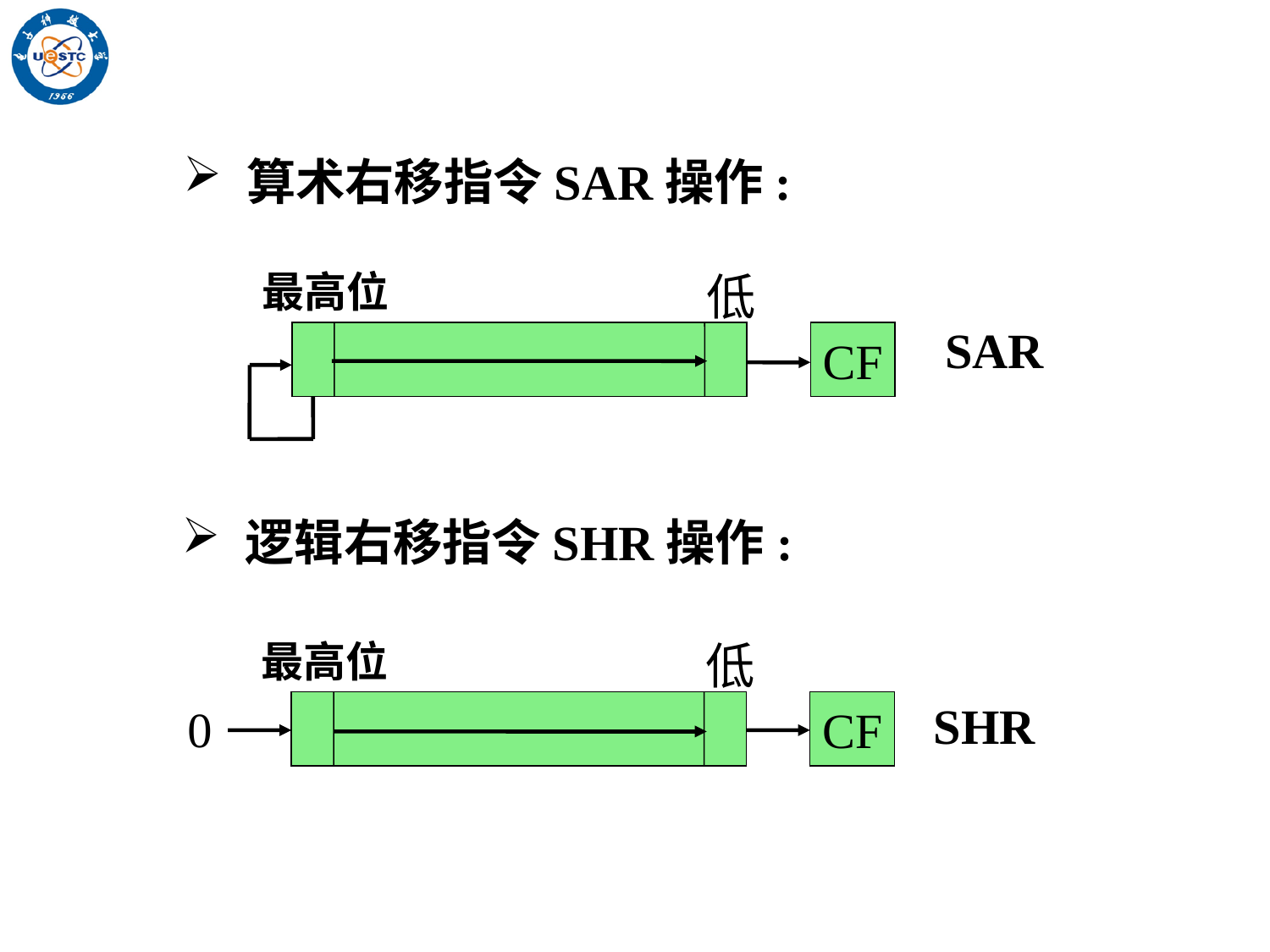

算术右移指令SAR操作:
最高位
低
SAR

CF

逻辑右移指令SHR操作:
最高位
低
SHR
0

CF